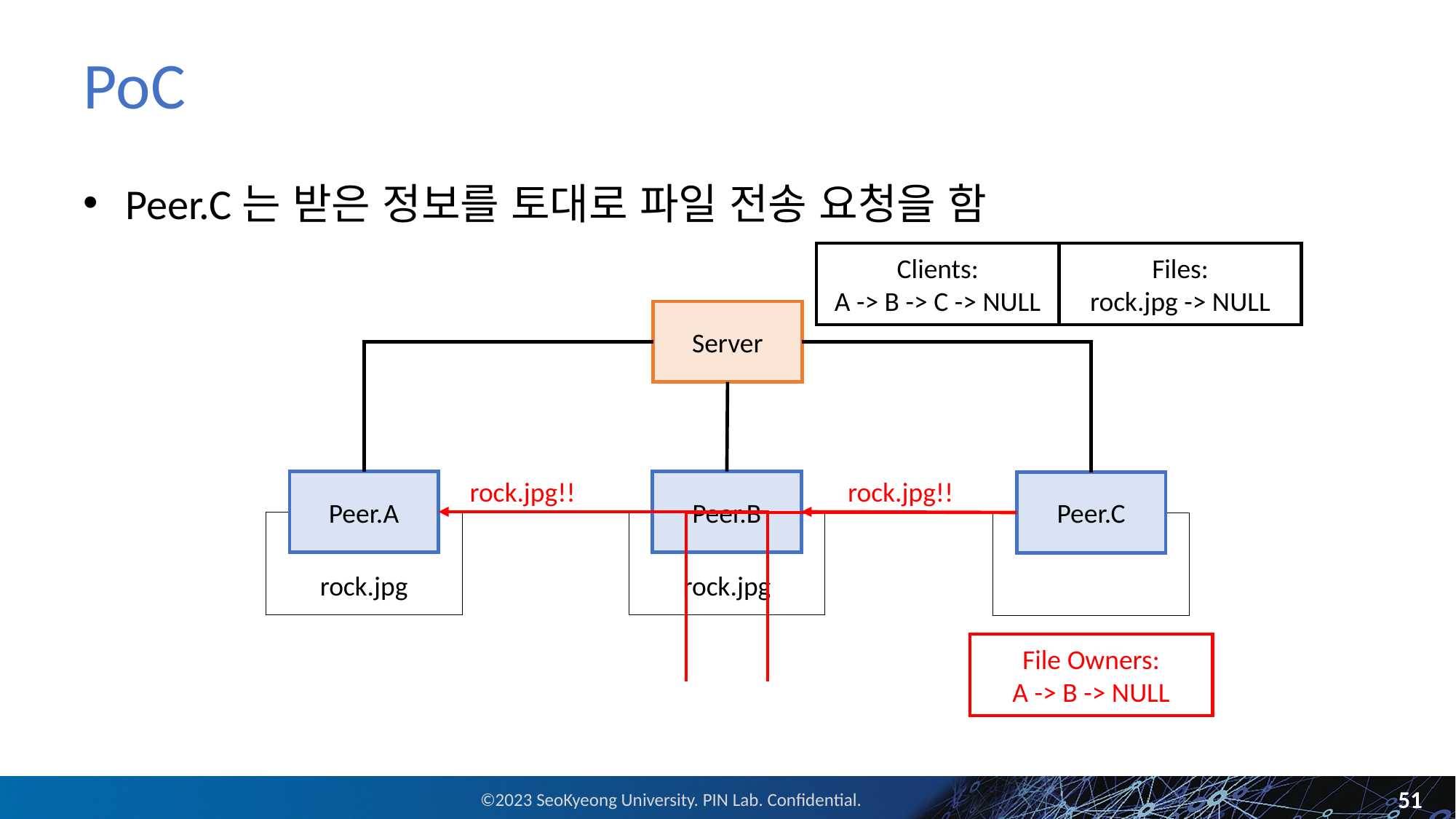

# PoC
Peer.C는 받은 정보를 토대로 파일 전송 요청을 함
Clients:
A -> B -> C -> NULL
Files:
rock.jpg -> NULL
Server
rock.jpg!!
rock.jpg!!
Peer.A

rock.jpg
Peer.B

rock.jpg
Peer.C

File Owners:
A -> B -> NULL

51